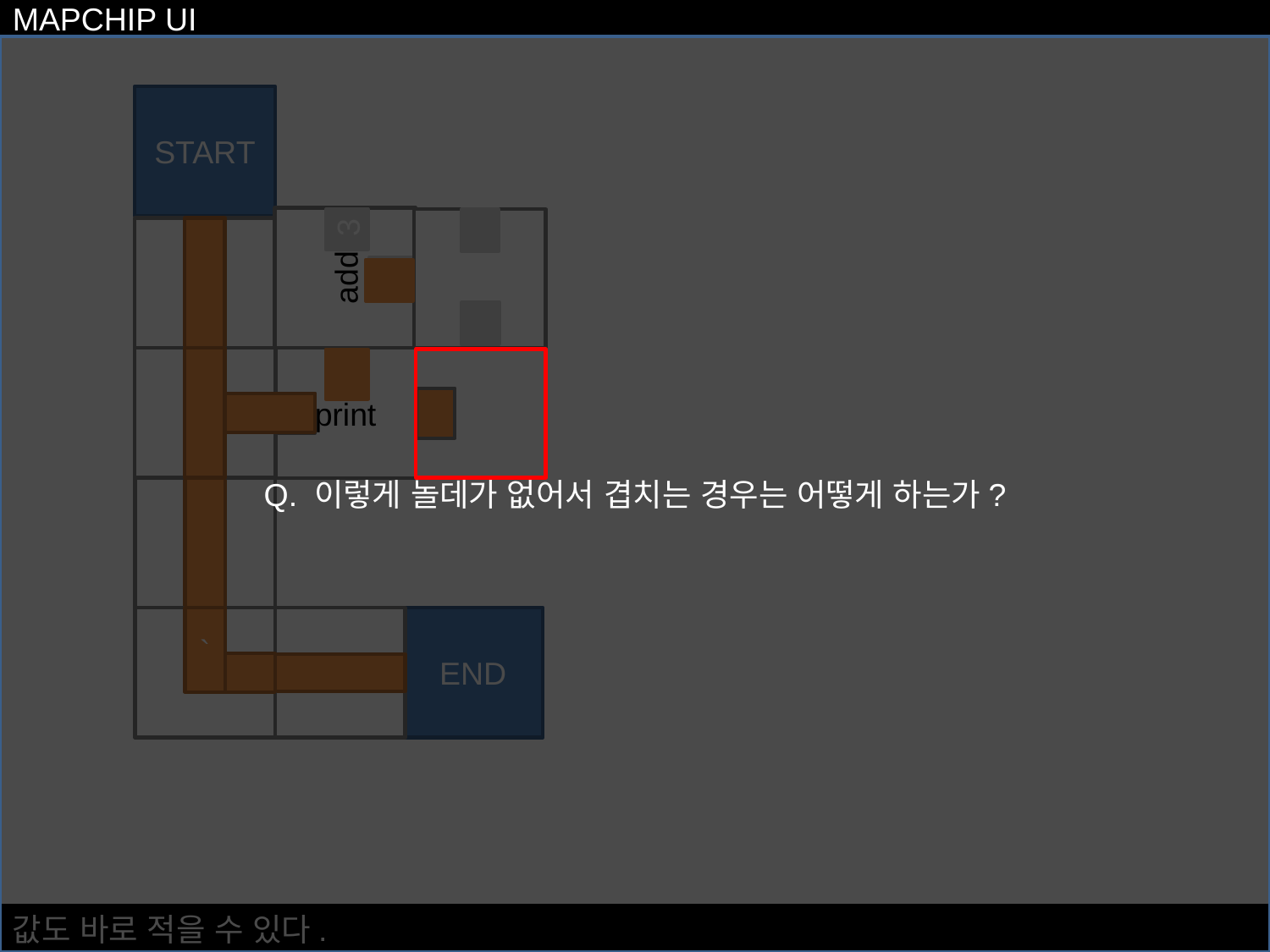

MAPCHIP UI
Q. 이렇게 놀데가 없어서 겹치는 경우는 어떻게 하는가?
START

add
3
5

print

3

END

`

값도 바로 적을 수 있다.